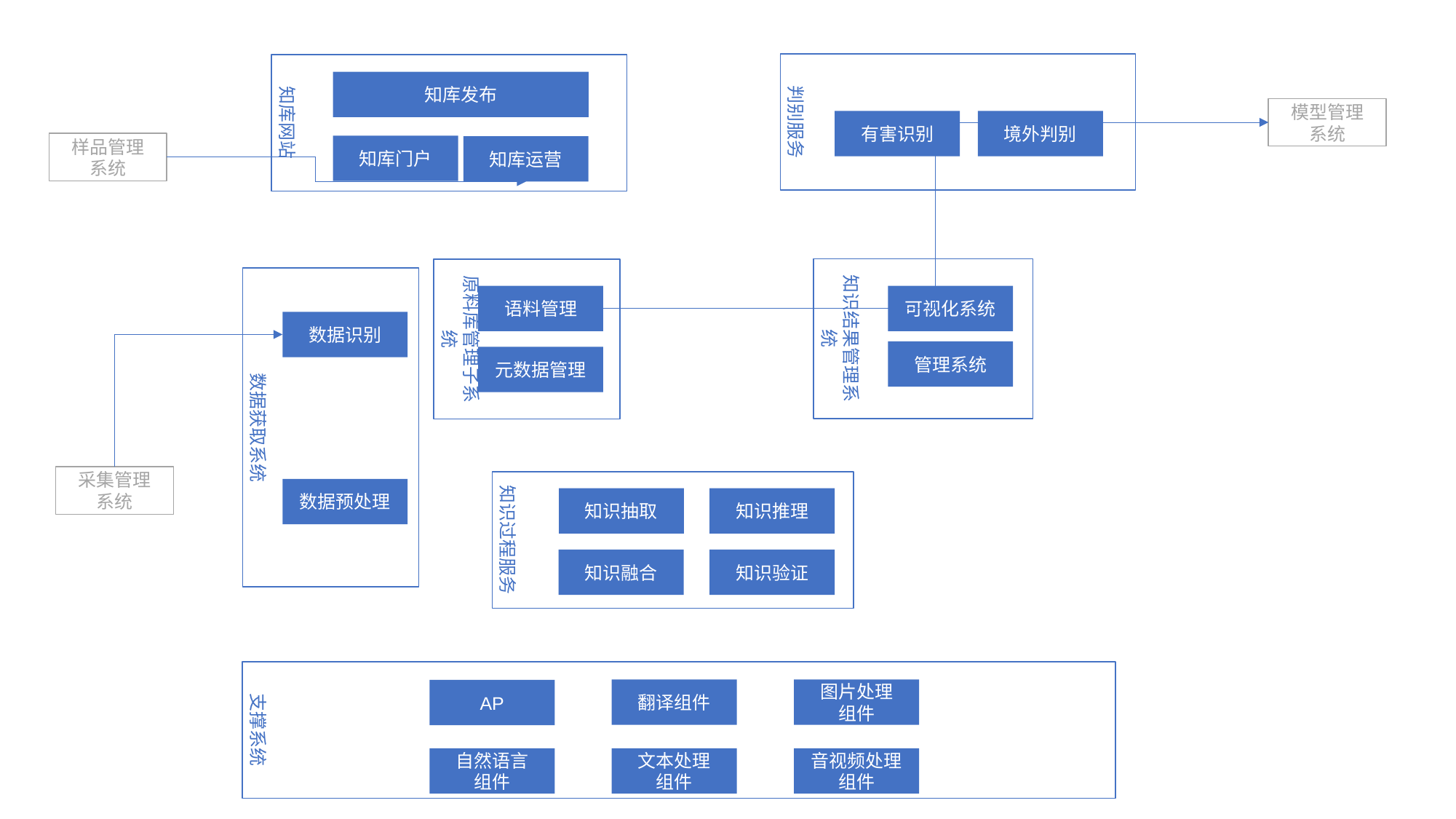

判别服务
有害识别
境外判别
知库网站
知库发布
知库门户
知库运营
模型管理
系统
样品管理
系统
知识结果管理系统
可视化系统
管理系统
原料库管理子系统
语料管理
元数据管理
数据获取系统
数据识别
数据预处理
采集管理
系统
知识过程服务
知识抽取
知识推理
知识融合
知识验证
支撑系统
翻译组件
图片处理
组件
AP
自然语言
组件
文本处理
组件
音视频处理组件